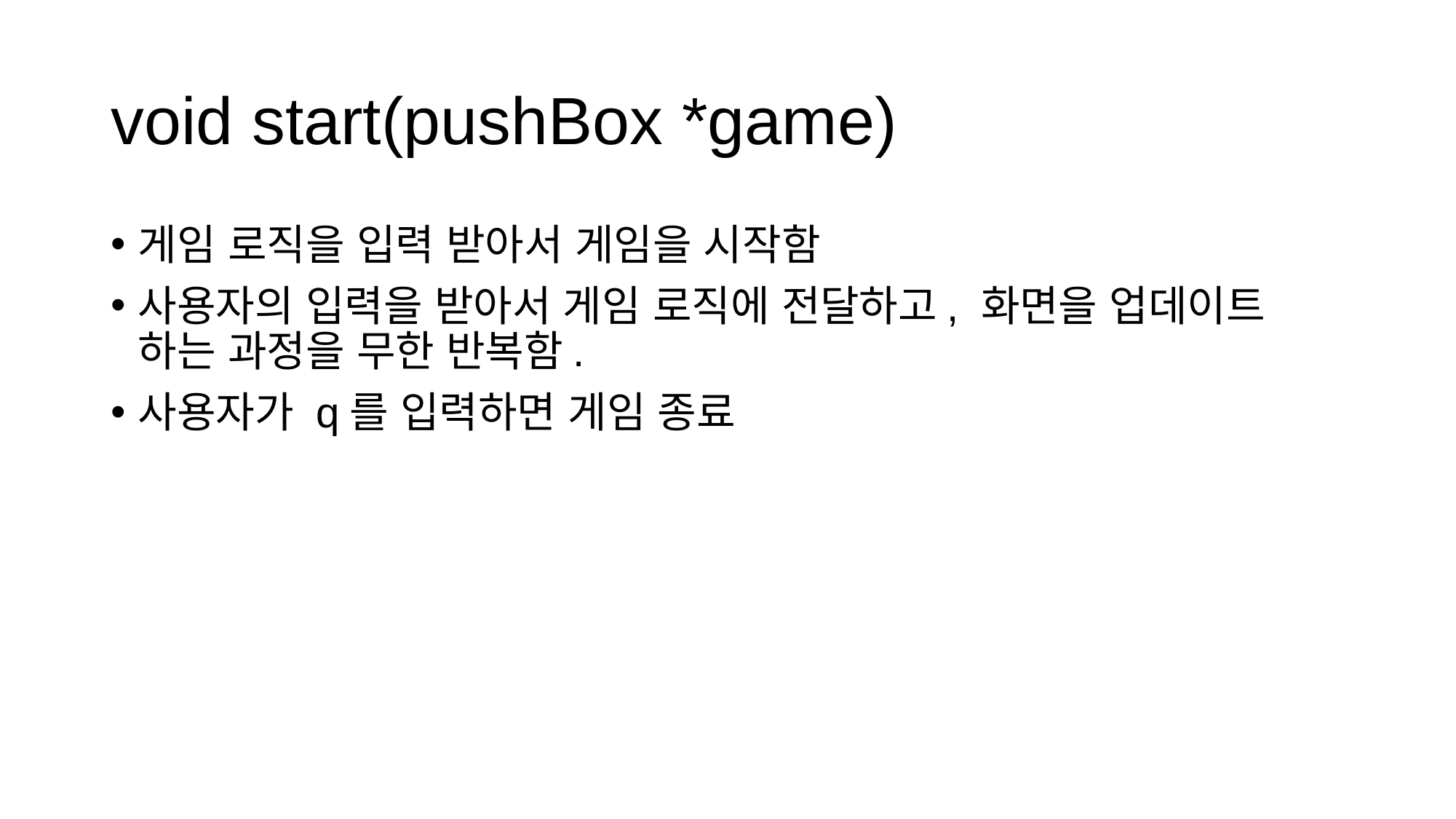

# void start(pushBox *game)
게임 로직을 입력 받아서 게임을 시작함
사용자의 입력을 받아서 게임 로직에 전달하고, 화면을 업데이트 하는 과정을 무한 반복함.
사용자가 q를 입력하면 게임 종료